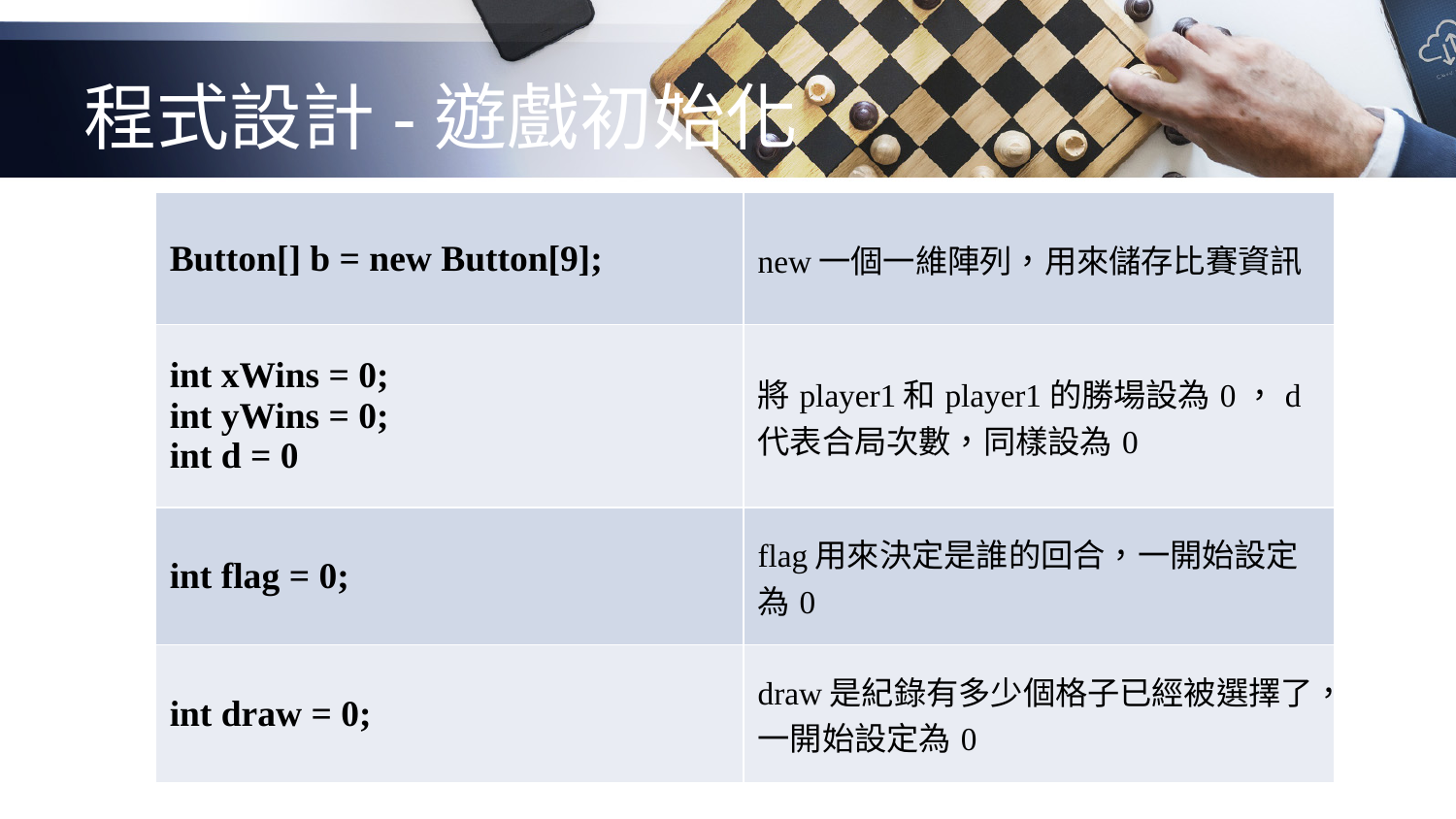

# 程式設計-遊戲初始化
| Button[] b = new Button[9]; | new一個一維陣列，用來儲存比賽資訊 |
| --- | --- |
| int xWins = 0; int yWins = 0; int d = 0 | 將player1和player1的勝場設為0，d代表合局次數，同樣設為0 |
| int flag = 0; | flag用來決定是誰的回合，一開始設定為0 |
| int draw = 0; | draw是紀錄有多少個格子已經被選擇了，一開始設定為0 |